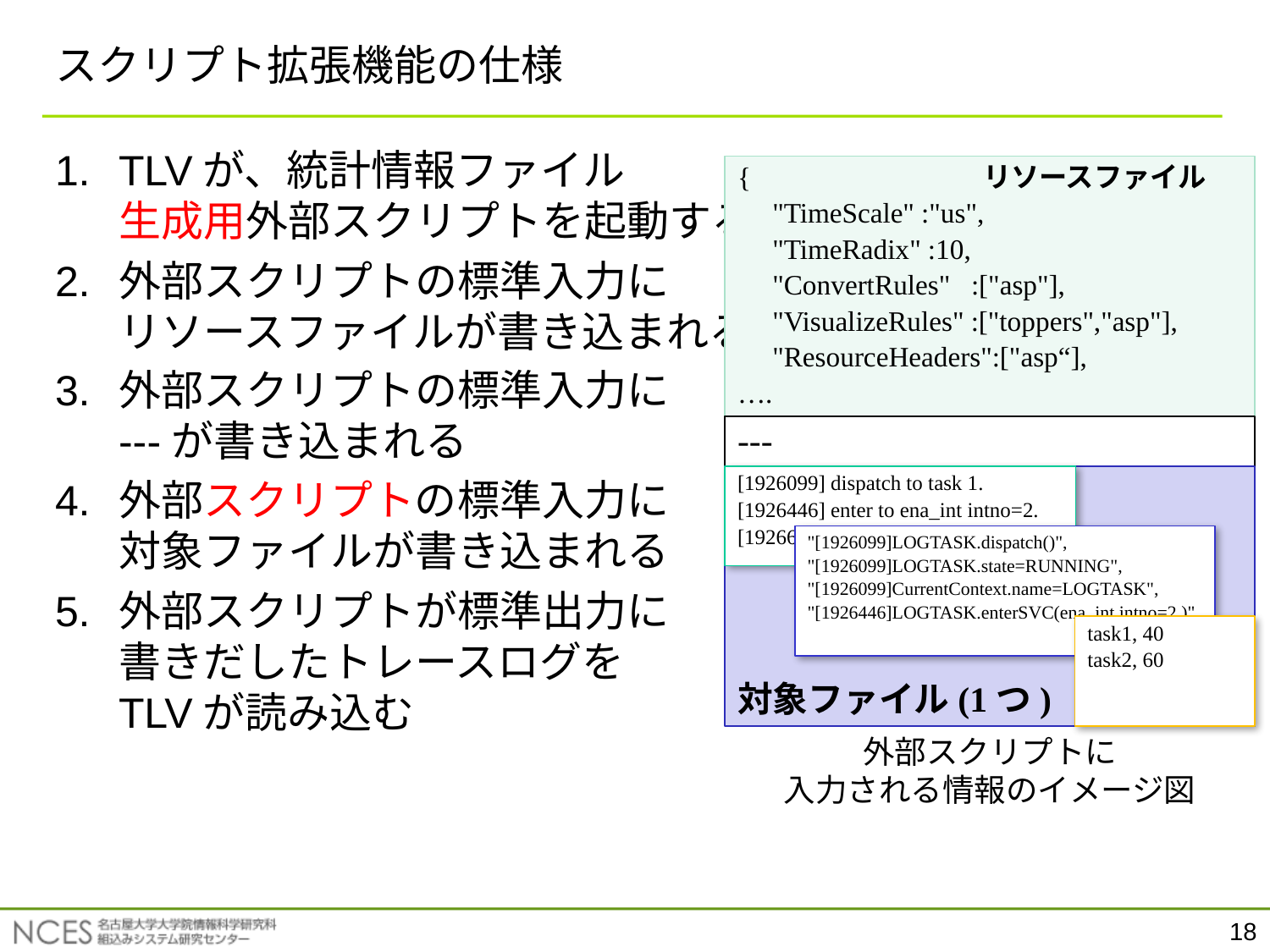

# スクリプト拡張機能の仕様
TLVが、統計情報ファイル
生成用外部スクリプトを起動する
外部スクリプトの標準入力に
リソースファイルが書き込まれる
外部スクリプトの標準入力に
---が書き込まれる
外部スクリプトの標準入力に
対象ファイルが書き込まれる
外部スクリプトが標準出力に
書きだしたトレースログを
TLVが読み込む

{　　　　　　　　リソースファイル
　"TimeScale" :"us",
　"TimeRadix" :10,
　"ConvertRules"   :["asp"],
　"VisualizeRules" :["toppers","asp"],
　"ResourceHeaders":["asp“],
….
---
対象ファイル(1つ)
[1926099] dispatch to task 1.
[1926446] enter to ena_int intno=2.
[1926624] leave from ena_int ercd=0.
"[1926099]LOGTASK.dispatch()",
"[1926099]LOGTASK.state=RUNNING",
"[1926099]CurrentContext.name=LOGTASK",
"[1926446]LOGTASK.enterSVC(ena_int,intno=2.)",
task1, 40
task2, 60
外部スクリプトに
入力される情報のイメージ図
18